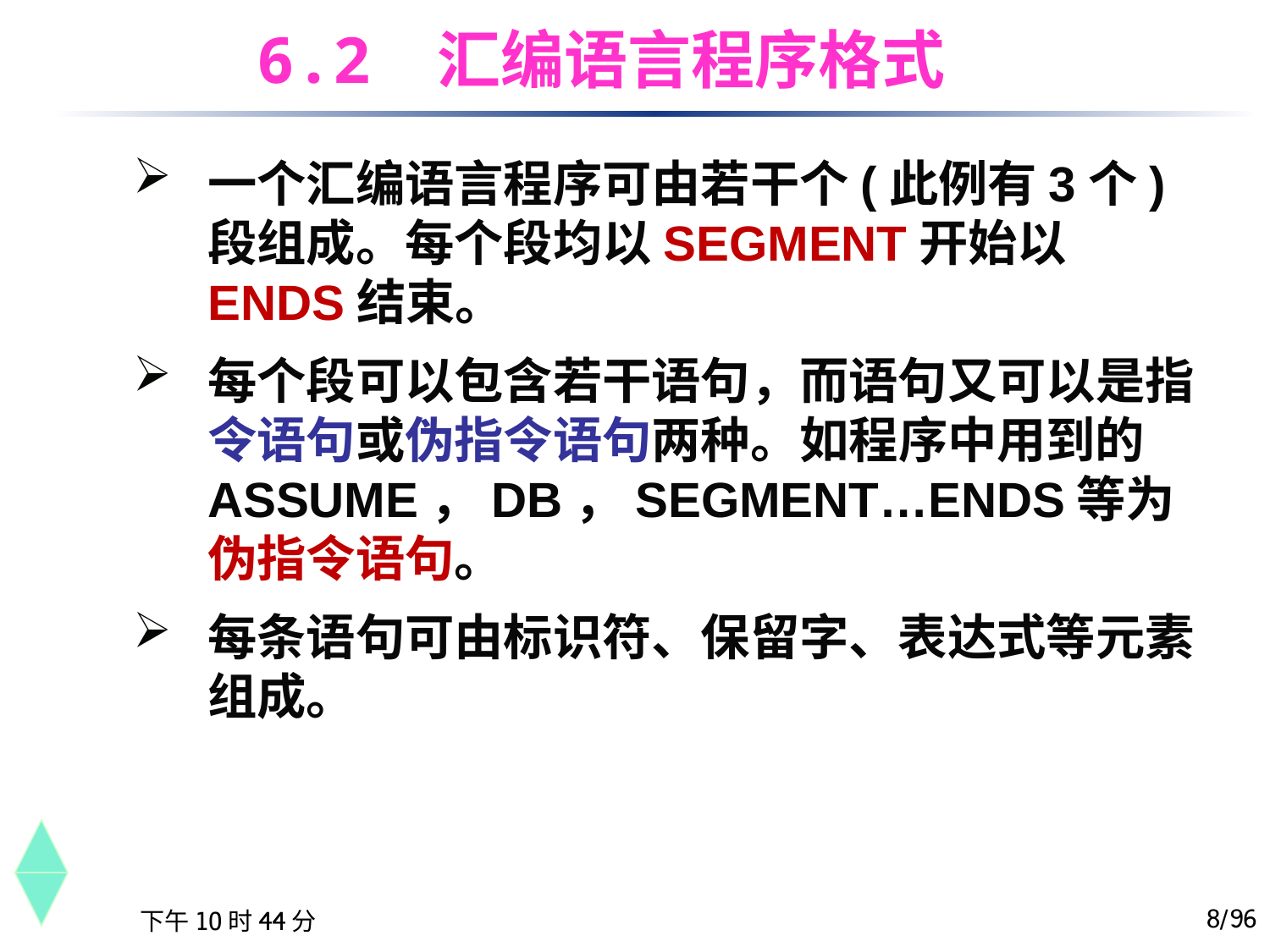

6.2	 汇编语言程序格式
一个汇编语言程序可由若干个(此例有3个)段组成。每个段均以SEGMENT开始以ENDS结束。
每个段可以包含若干语句，而语句又可以是指令语句或伪指令语句两种。如程序中用到的ASSUME，DB，SEGMENT…ENDS等为伪指令语句。
每条语句可由标识符、保留字、表达式等元素组成。
8/96
下午10时44分